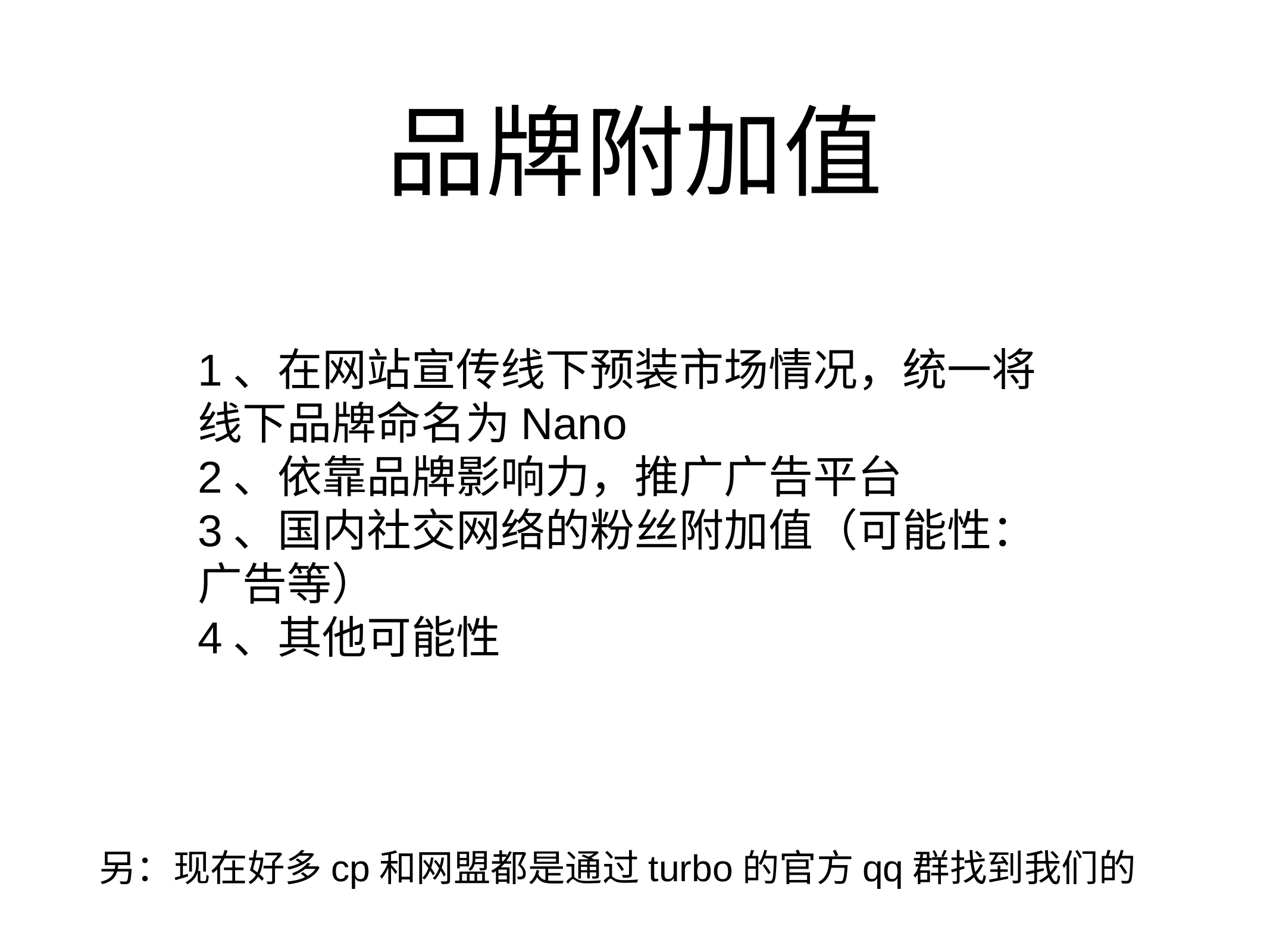

# 品牌附加值
1、在网站宣传线下预装市场情况，统一将线下品牌命名为Nano
2、依靠品牌影响力，推广广告平台
3、国内社交网络的粉丝附加值（可能性：广告等）
4、其他可能性
另：现在好多cp和网盟都是通过turbo的官方qq群找到我们的